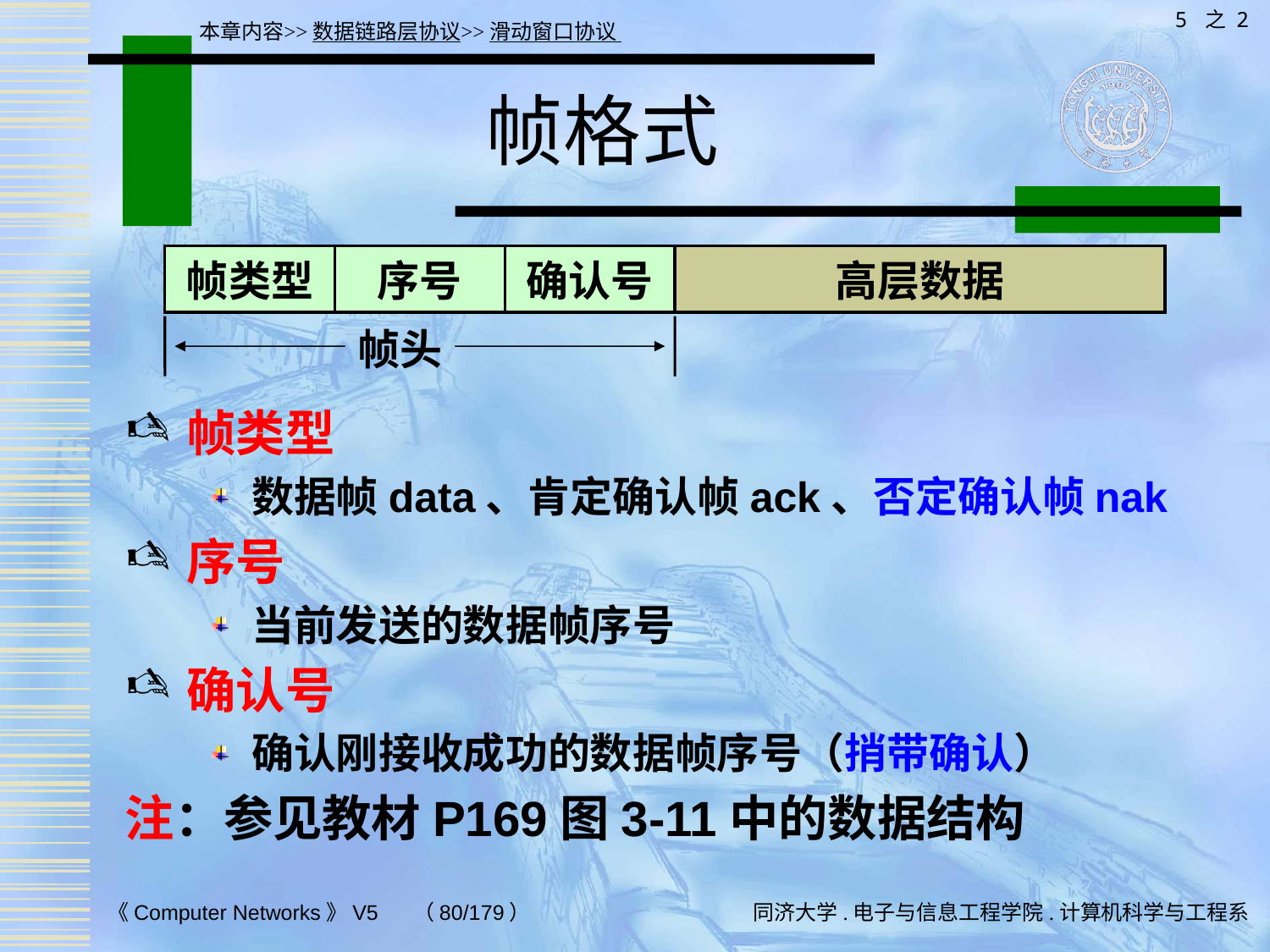

5 之 2
本章内容>>数据链路层协议>>滑动窗口协议
# 帧格式
帧类型
序号
确认号
高层数据

帧头

帧类型
数据帧data、肯定确认帧ack、否定确认帧nak
序号
当前发送的数据帧序号
确认号
确认刚接收成功的数据帧序号（捎带确认）
注：参见教材P169图3-11中的数据结构